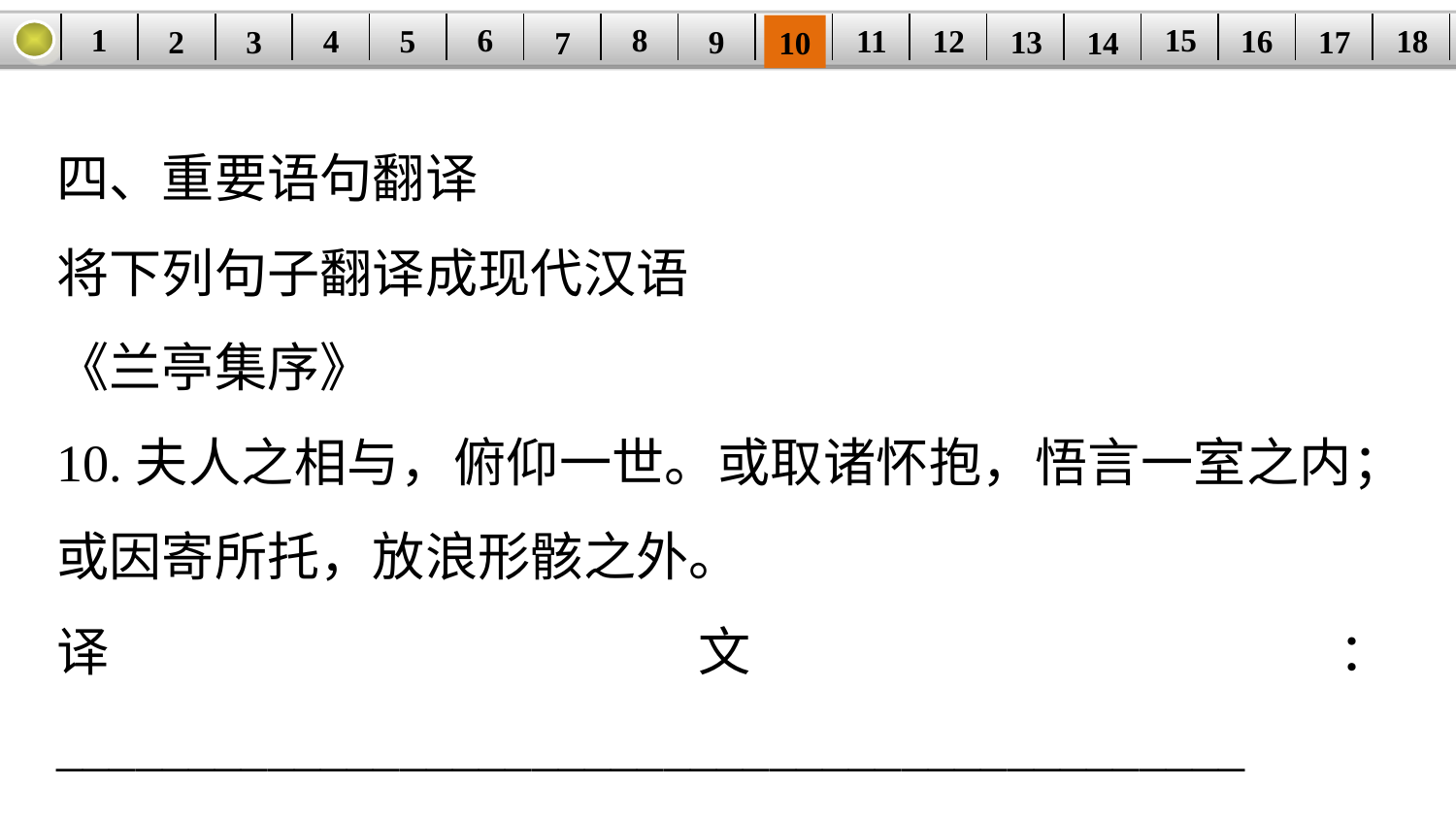

1
8
15
6
11
18
5
16
|  |  |  |  |  |  |  |  |  |  |  |  |  |  |  |  |  |  |
| --- | --- | --- | --- | --- | --- | --- | --- | --- | --- | --- | --- | --- | --- | --- | --- | --- | --- |
12
4
17
13
3
9
2
14
7
10

四、重要语句翻译
将下列句子翻译成现代汉语
《兰亭集序》
10.夫人之相与，俯仰一世。或取诸怀抱，悟言一室之内；或因寄所托，放浪形骸之外。
译文：_____________________________________________